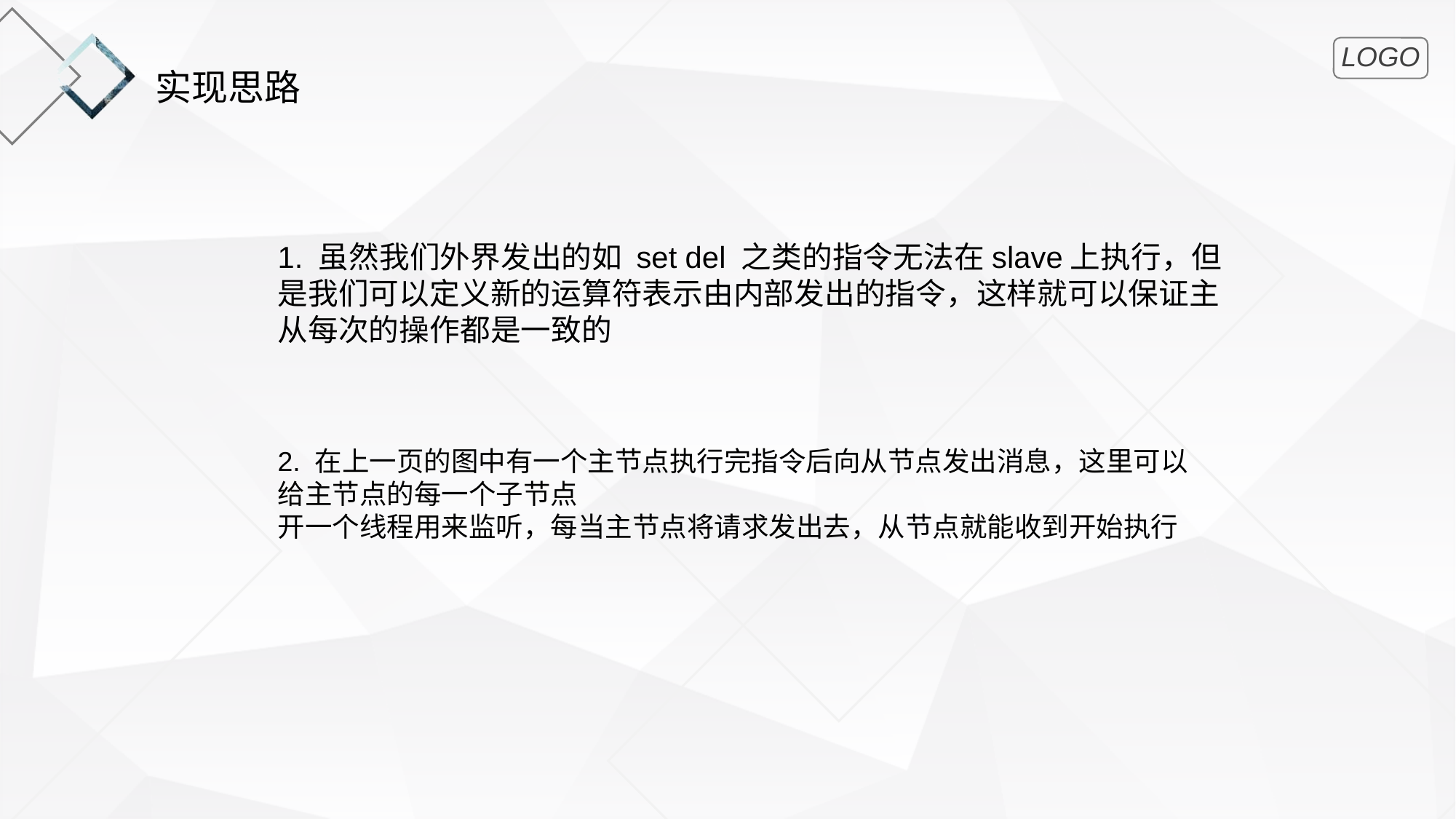

实现思路
1. 虽然我们外界发出的如 set del 之类的指令无法在slave上执行，但是我们可以定义新的运算符表示由内部发出的指令，这样就可以保证主从每次的操作都是一致的
2. 在上一页的图中有一个主节点执行完指令后向从节点发出消息，这里可以给主节点的每一个子节点
开一个线程用来监听，每当主节点将请求发出去，从节点就能收到开始执行